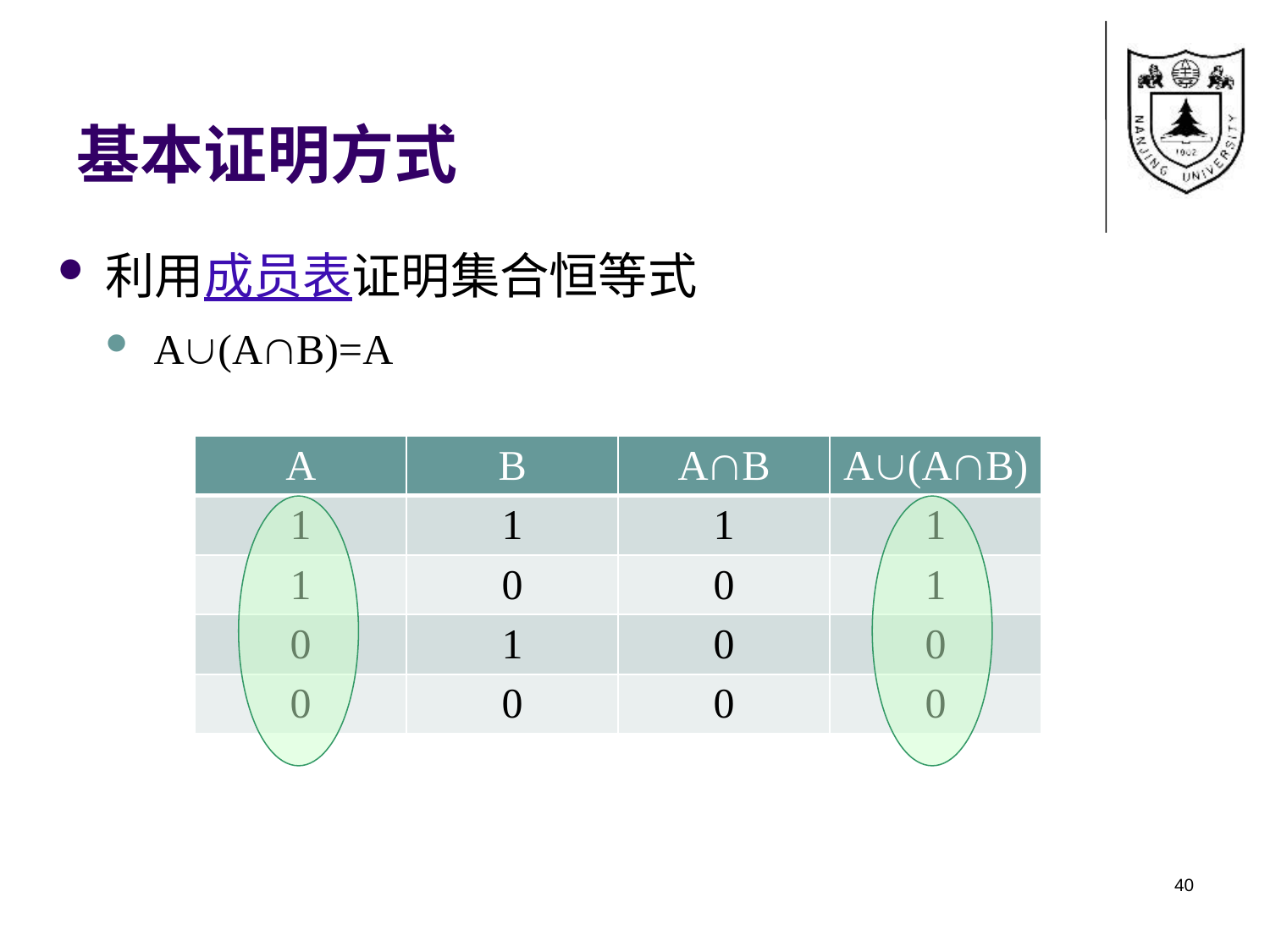

# 基本证明方式
利用成员表证明集合恒等式
A∪(A∩B)=A

| A | B | A∩B | A∪(A∩B) |
| --- | --- | --- | --- |
| 1 | 1 | 1 | 1 |
| 1 | 0 | 0 | 1 |
| 0 | 1 | 0 | 0 |
| 0 | 0 | 0 | 0 |

40